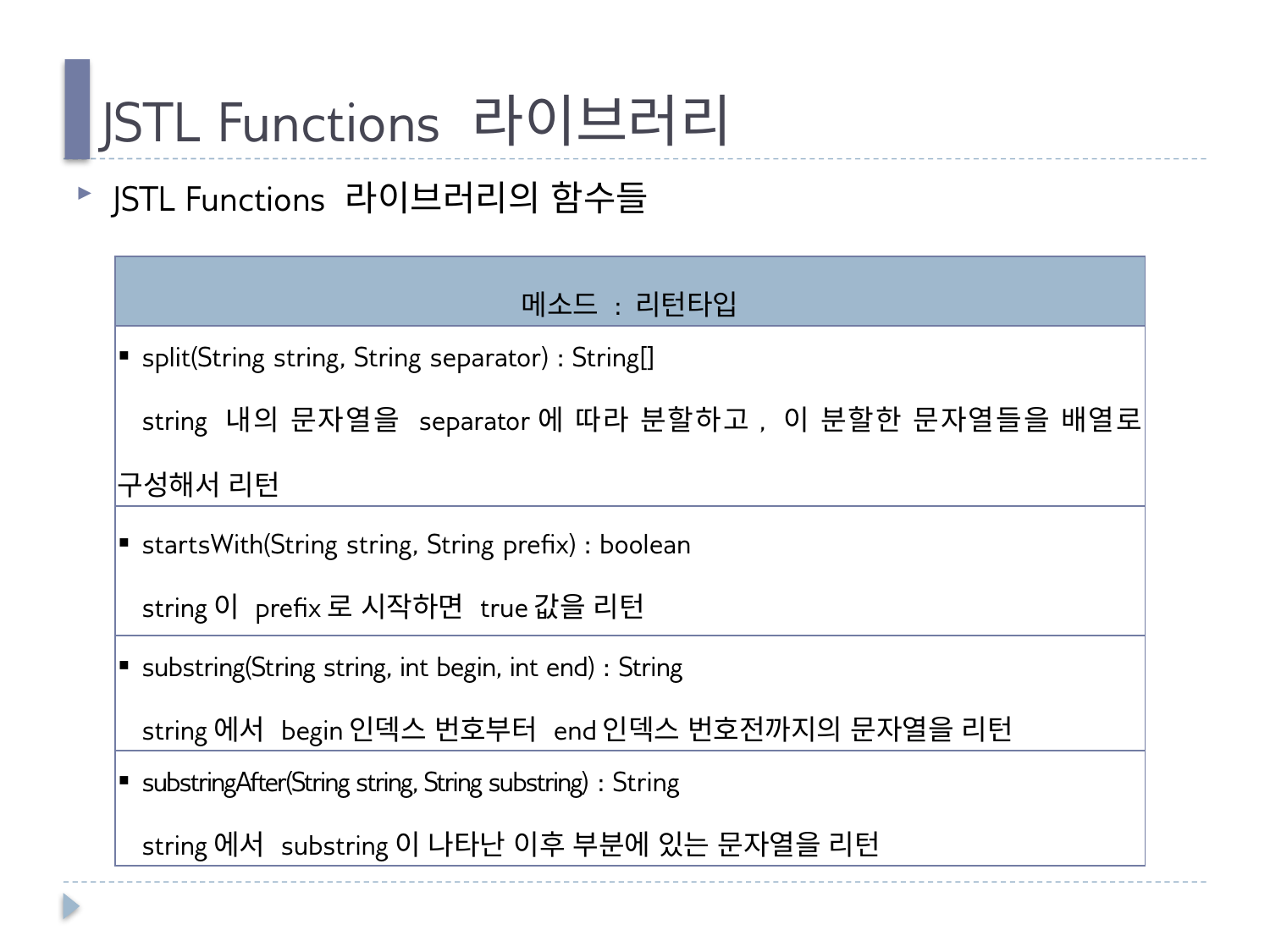

# JSTL Functions 라이브러리
JSTL Functions 라이브러리의 함수들
| 메소드 : 리턴타입 |
| --- |
| split(String string, String separator) : String[] string 내의 문자열을 separator에 따라 분할하고, 이 분할한 문자열들을 배열로 구성해서 리턴 |
| startsWith(String string, String prefix) : boolean string이 prefix로 시작하면 true값을 리턴 |
| substring(String string, int begin, int end) : String string에서 begin인덱스 번호부터 end인덱스 번호전까지의 문자열을 리턴 |
| substringAfter(String string, String substring) : String string에서 substring이 나타난 이후 부분에 있는 문자열을 리턴 |